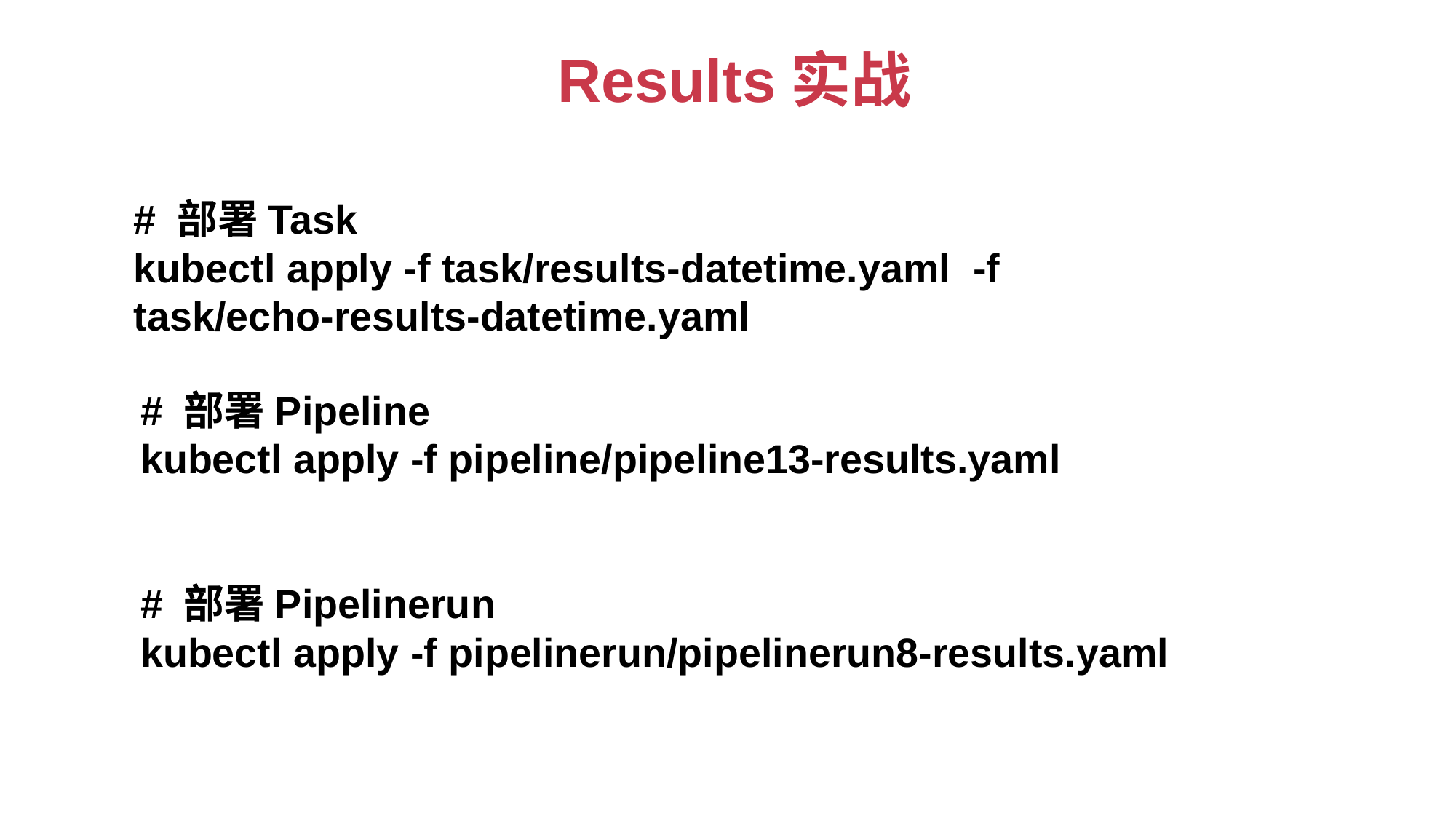

Results实战
# 部署Task
kubectl apply -f task/results-datetime.yaml  -f   task/echo-results-datetime.yaml

# 部署Pipeline
kubectl apply -f pipeline/pipeline13-results.yaml

# 部署Pipelinerun
kubectl apply -f pipelinerun/pipelinerun8-results.yaml